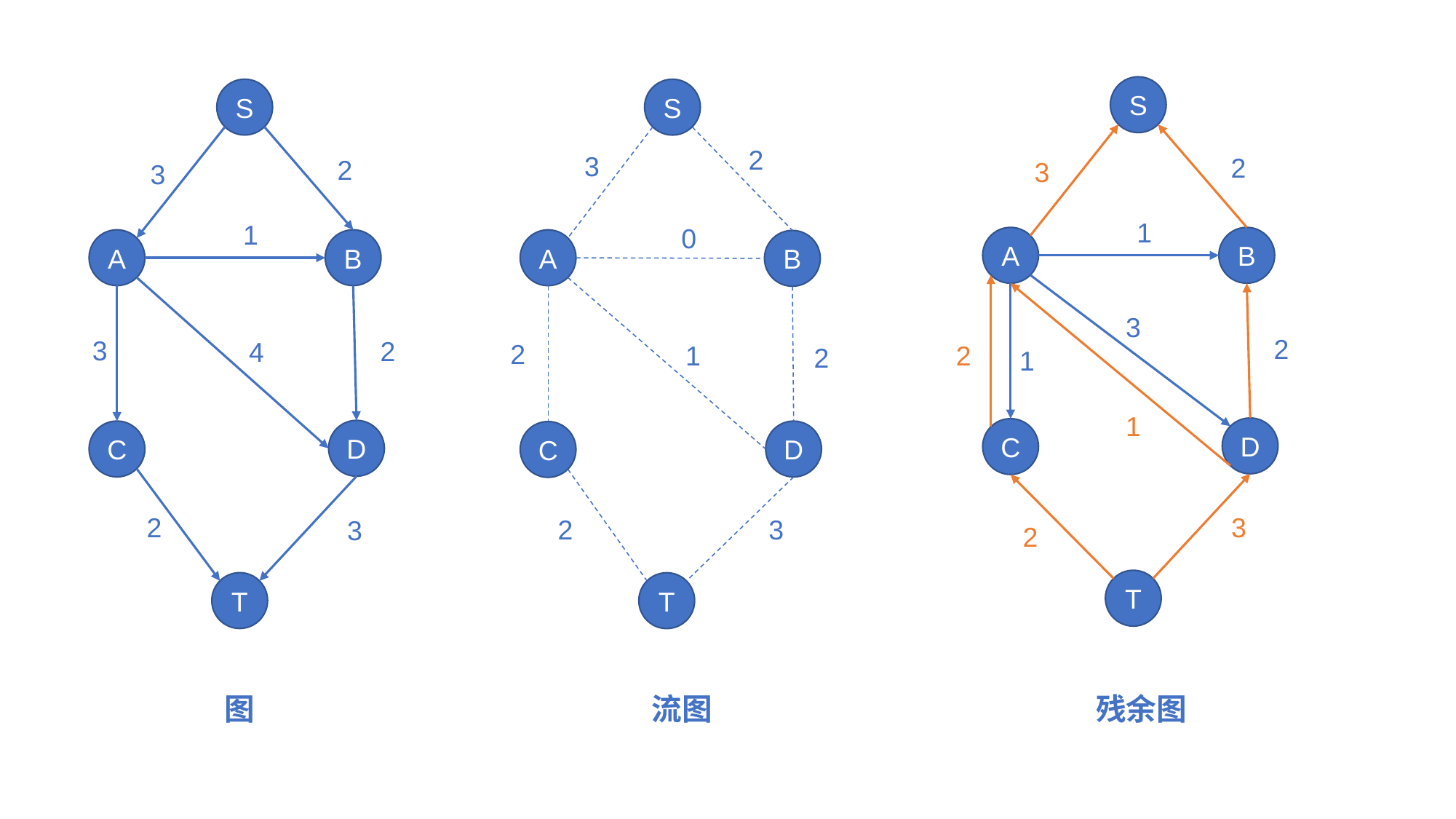

S
S
S
2
3
2
2
3
3
1
1
0
A
B
A
B
A
B
3
2
3
2
4
2
1
2
2
1
1
D
C
D
C
D
C
2
3
3
2
3
2
T
T
T
残余图
图
流图